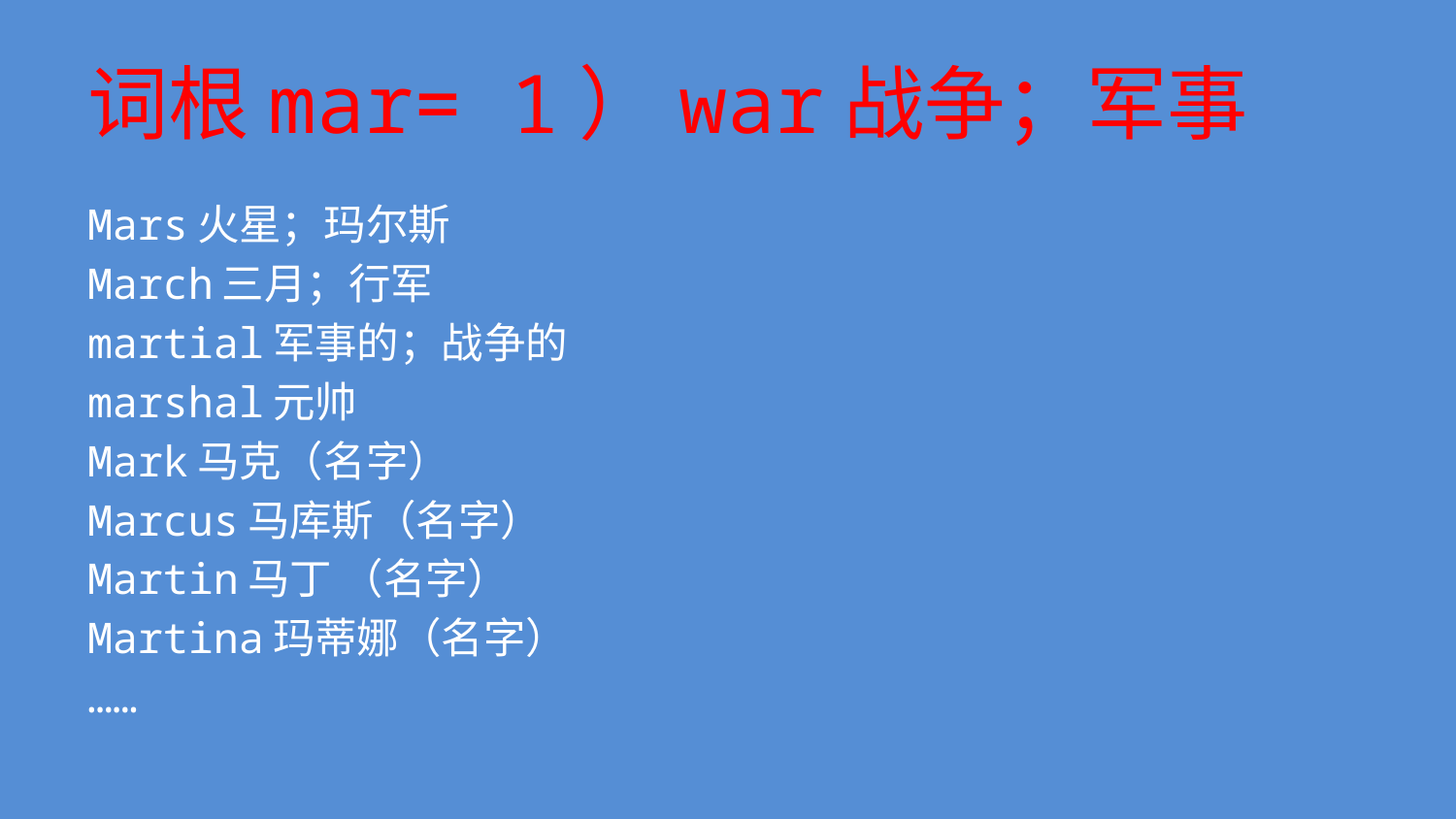

# 词根mar= 1）war战争；军事
Mars火星；玛尔斯
March三月；行军
martial军事的；战争的
marshal元帅
Mark马克（名字）
Marcus马库斯（名字）
Martin马丁 （名字）
Martina玛蒂娜（名字）
……